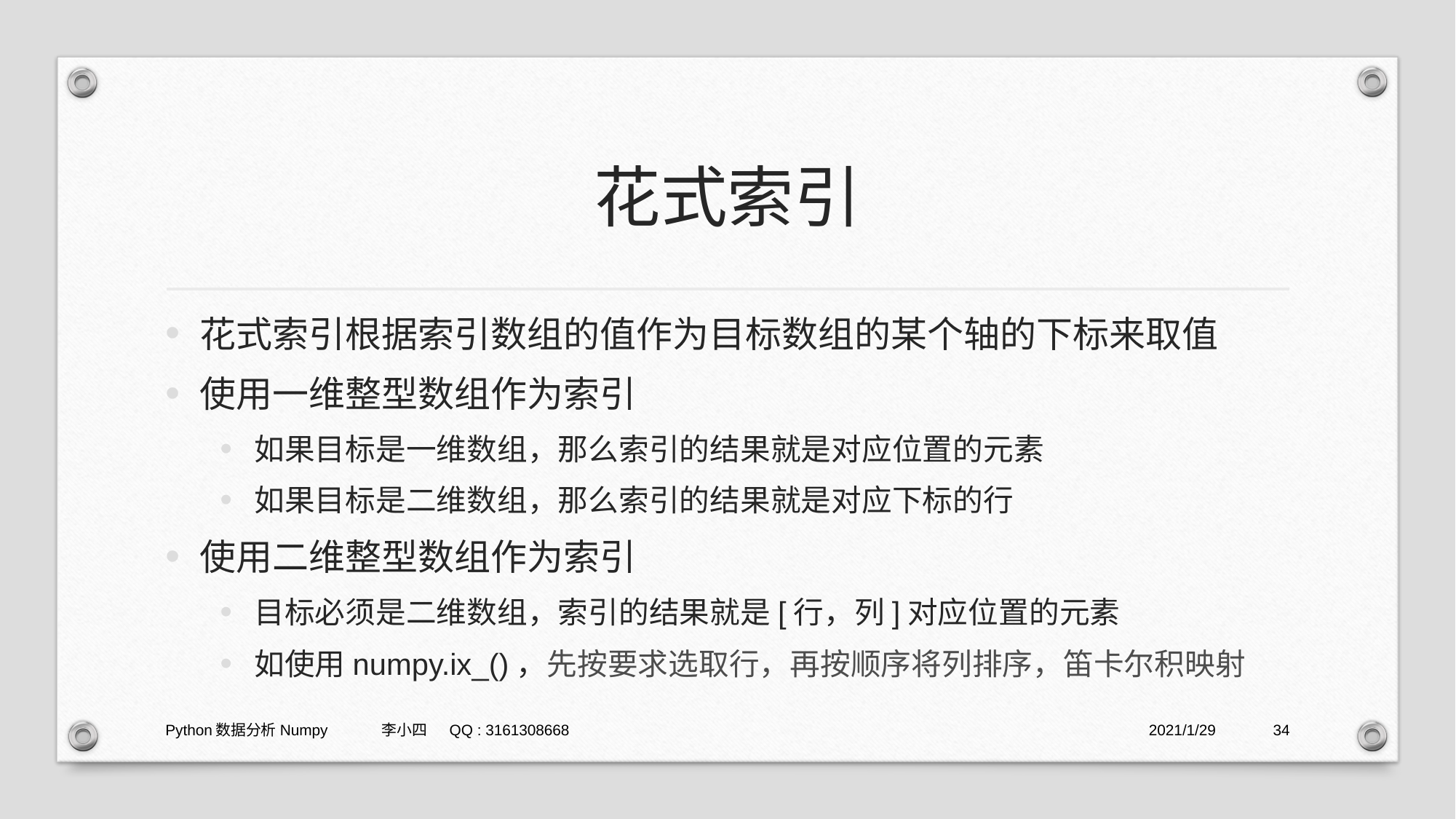

# 花式索引
花式索引根据索引数组的值作为目标数组的某个轴的下标来取值
使用一维整型数组作为索引
如果目标是一维数组，那么索引的结果就是对应位置的元素
如果目标是二维数组，那么索引的结果就是对应下标的行
使用二维整型数组作为索引
目标必须是二维数组，索引的结果就是[行，列]对应位置的元素
如使用numpy.ix_()，先按要求选取行，再按顺序将列排序，笛卡尔积映射

Python数据分析Numpy            李小四    QQ : 3161308668
2021/1/29
34